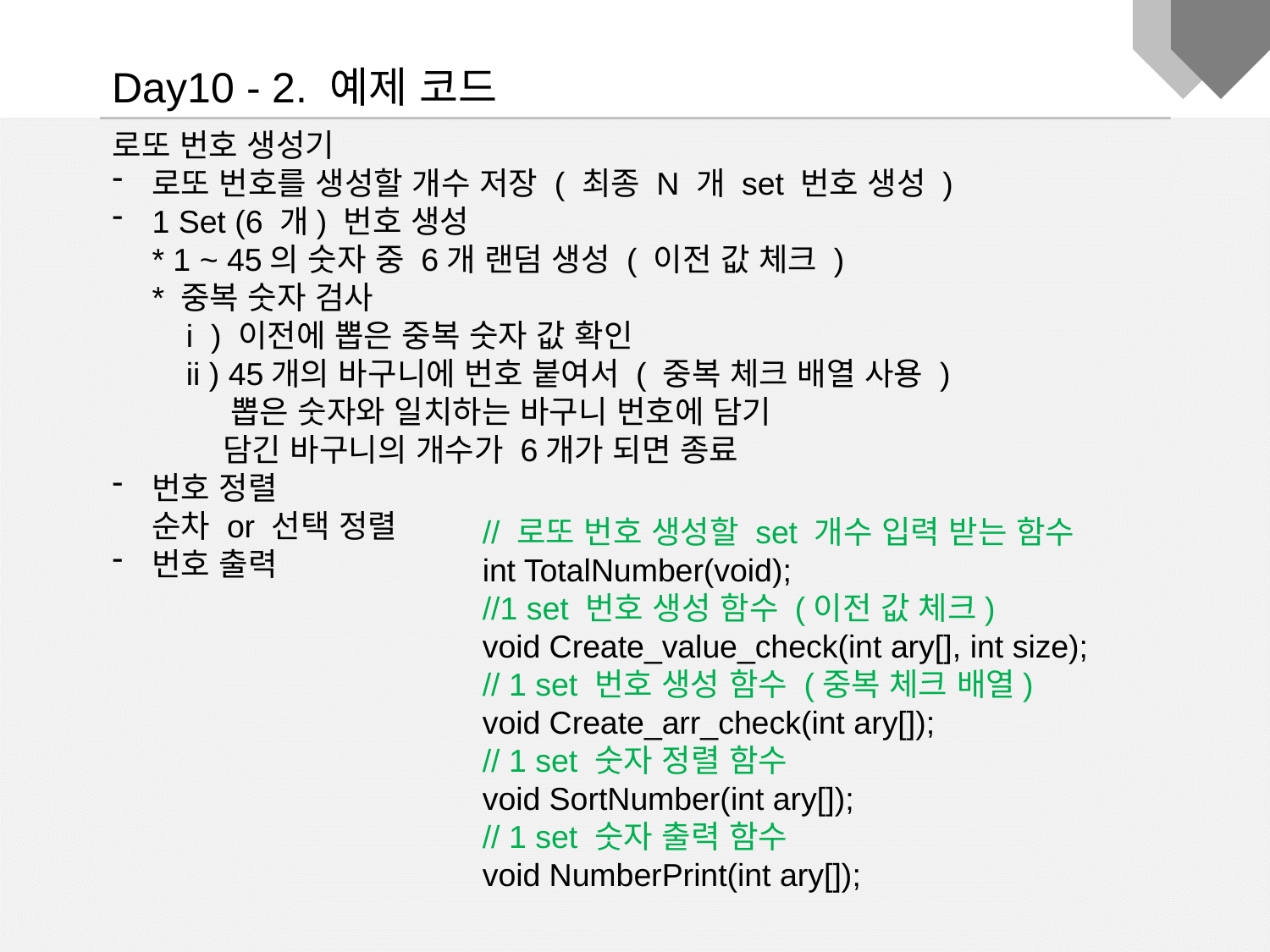

Day10 - 2. 예제 코드
로또 번호 생성기
로또 번호를 생성할 개수 저장 ( 최종 N 개 set 번호 생성 )
1 Set (6 개) 번호 생성
* 1 ~ 45의 숫자 중 6개 랜덤 생성 ( 이전 값 체크 )
* 중복 숫자 검사
   i  ) 이전에 뽑은 중복 숫자 값 확인
   ii ) 45개의 바구니에 번호 붙여서 ( 중복 체크 배열 사용 )
        뽑은 숫자와 일치하는 바구니 번호에 담기
        담긴 바구니의 개수가 6개가 되면 종료
번호 정렬
순차 or 선택 정렬
번호 출력
// 로또 번호 생성할 set 개수 입력 받는 함수
int TotalNumber(void);
//1 set 번호 생성 함수 (이전 값 체크)
void Create_value_check(int ary[], int size);
// 1 set 번호 생성 함수 (중복 체크 배열)
void Create_arr_check(int ary[]);
// 1 set 숫자 정렬 함수
void SortNumber(int ary[]);
// 1 set 숫자 출력 함수
void NumberPrint(int ary[]);